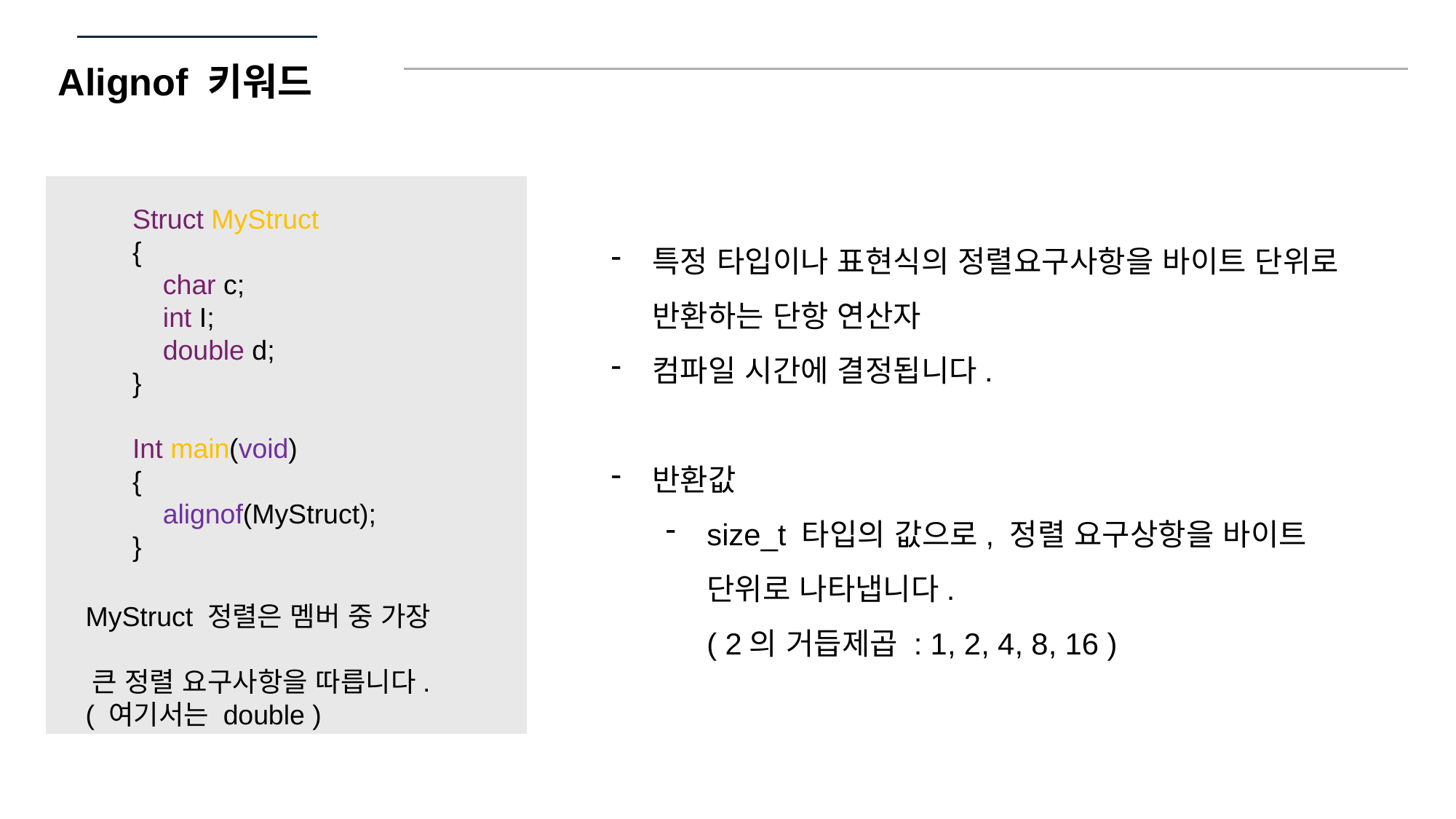

Alignof 키워드

Struct MyStruct
{
    char c;
    int I;
    double d;
}

Int main(void)
{
    alignof(MyStruct);
}
특정 타입이나 표현식의 정렬요구사항을 바이트 단위로 반환하는 단항 연산자
컴파일 시간에 결정됩니다.

반환값
size_t 타입의 값으로, 정렬 요구상항을 바이트 단위로 나타냅니다.
( 2의 거듭제곱 : 1, 2, 4, 8, 16 )
 MyStruct 정렬은 멤버 중 가장
 큰 정렬 요구사항을 따릅니다.
 ( 여기서는 double )